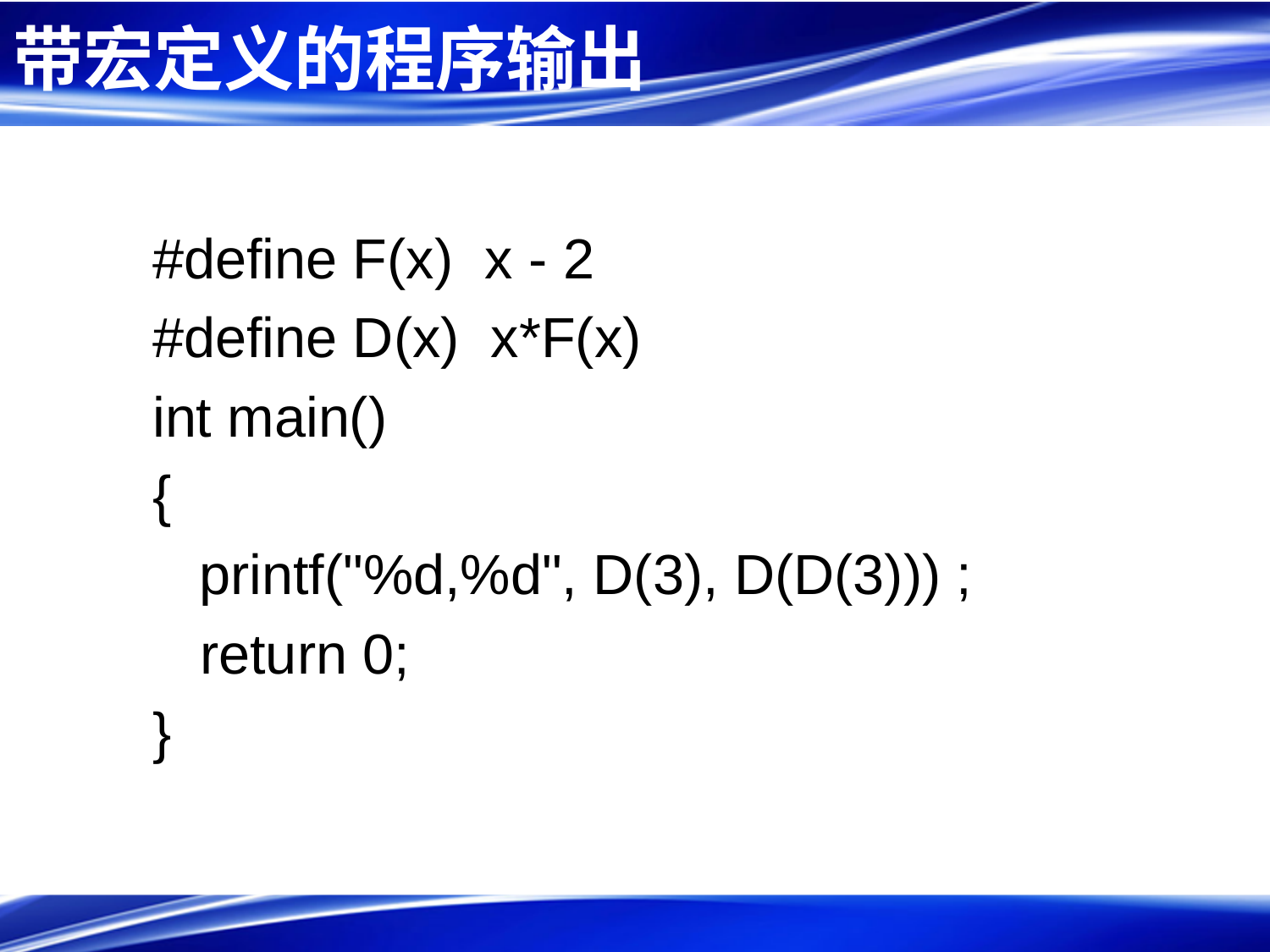

# 带宏定义的程序输出
#define F(x)  x - 2
#define D(x)  x*F(x)
int main()
{
   printf("%d,%d", D(3), D(D(3))) ;
	return 0;
}